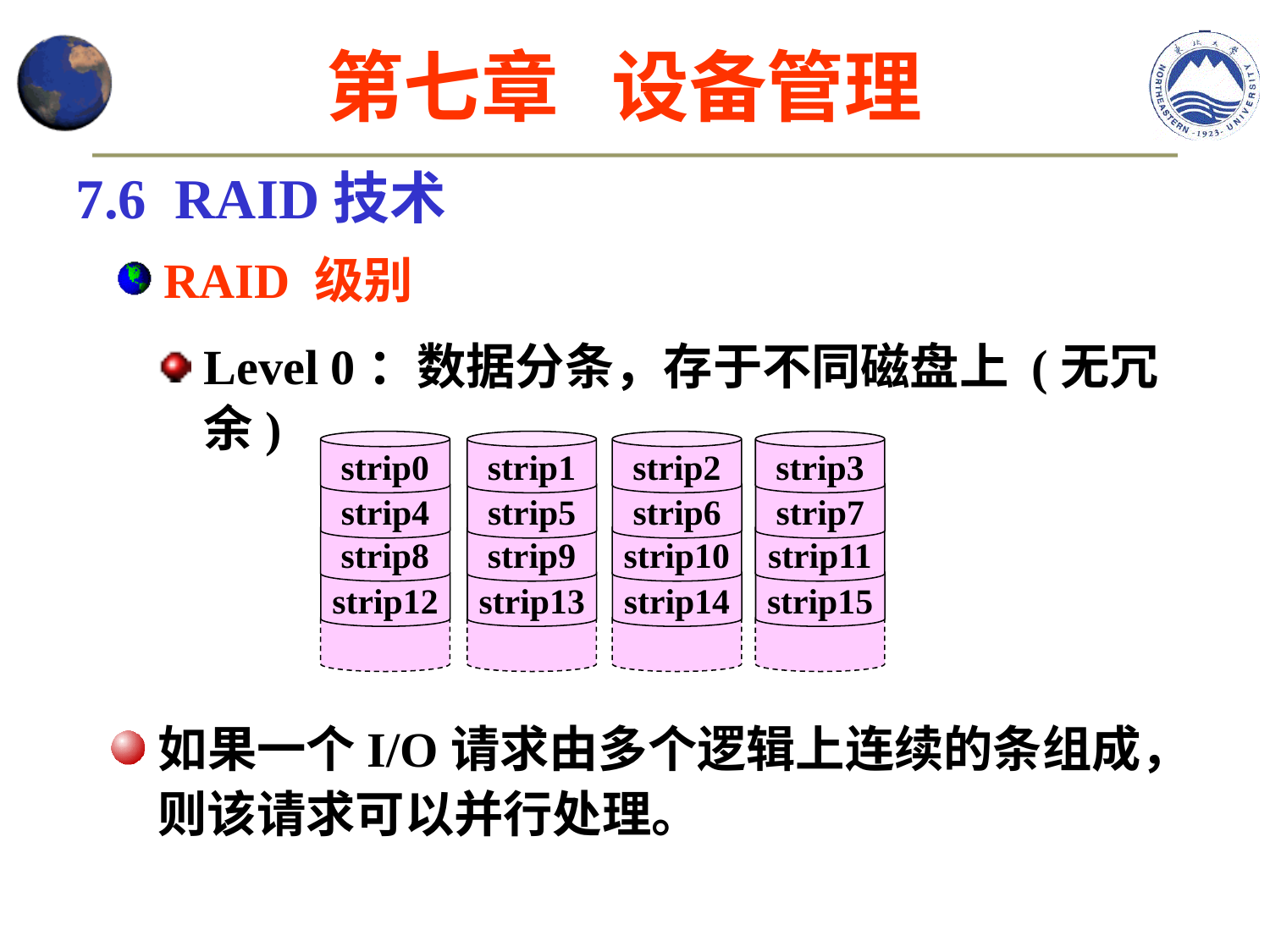

第七章   设备管理
7.6  RAID技术
 RAID 级别
Level 0：数据分条，存于不同磁盘上 (无冗余)
strip0
strip1
strip2
strip3
strip4
strip5
strip6
strip7
strip8
strip9
strip10
strip11
strip12
strip13
strip14
strip15

如果一个I/O请求由多个逻辑上连续的条组成，则该请求可以并行处理。